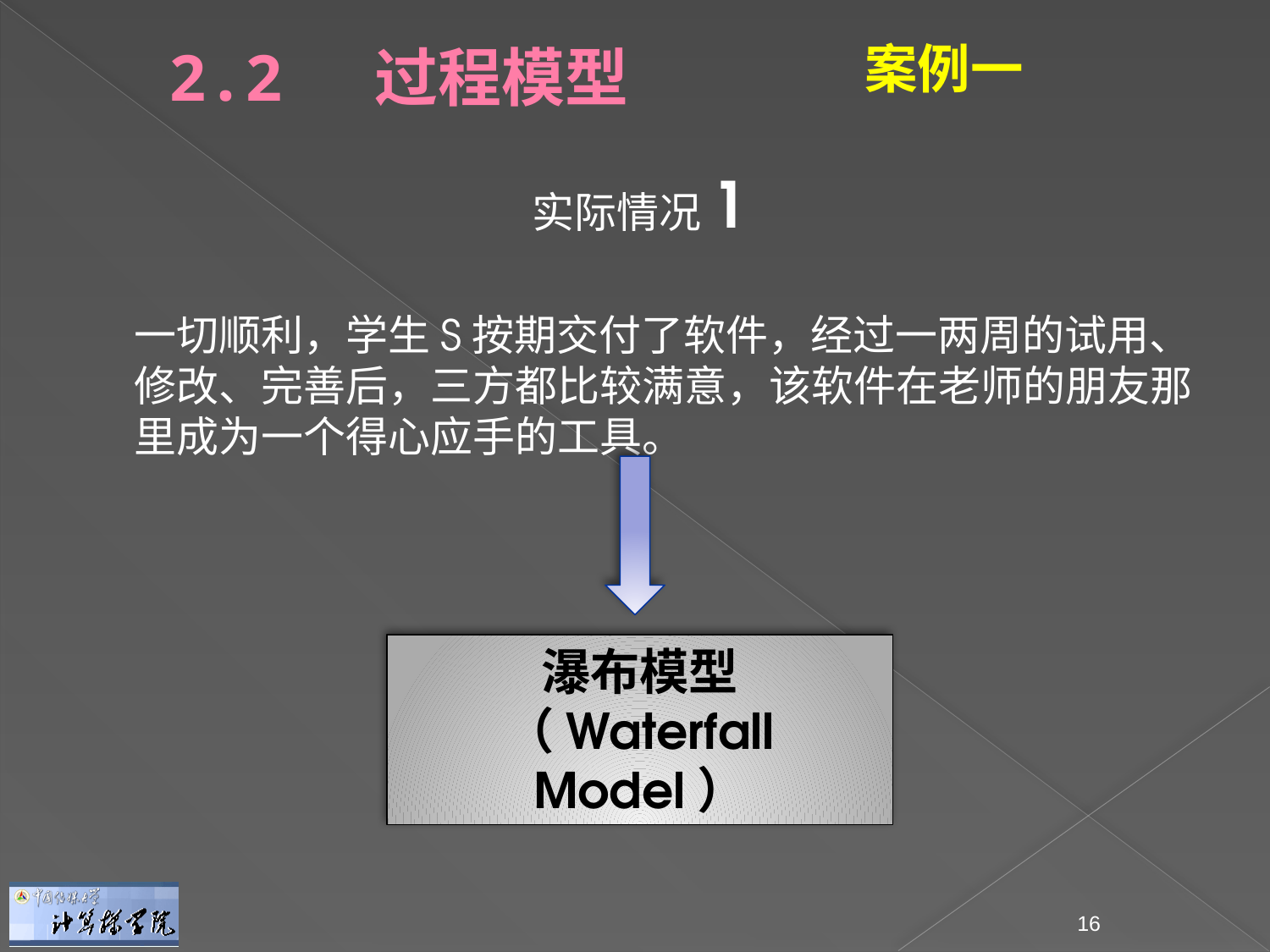

# 2.2  过程模型
案例一
实际情况1

	一切顺利，学生S按期交付了软件，经过一两周的试用、修改、完善后，三方都比较满意，该软件在老师的朋友那里成为一个得心应手的工具。

瀑布模型
（Waterfall Model）
16